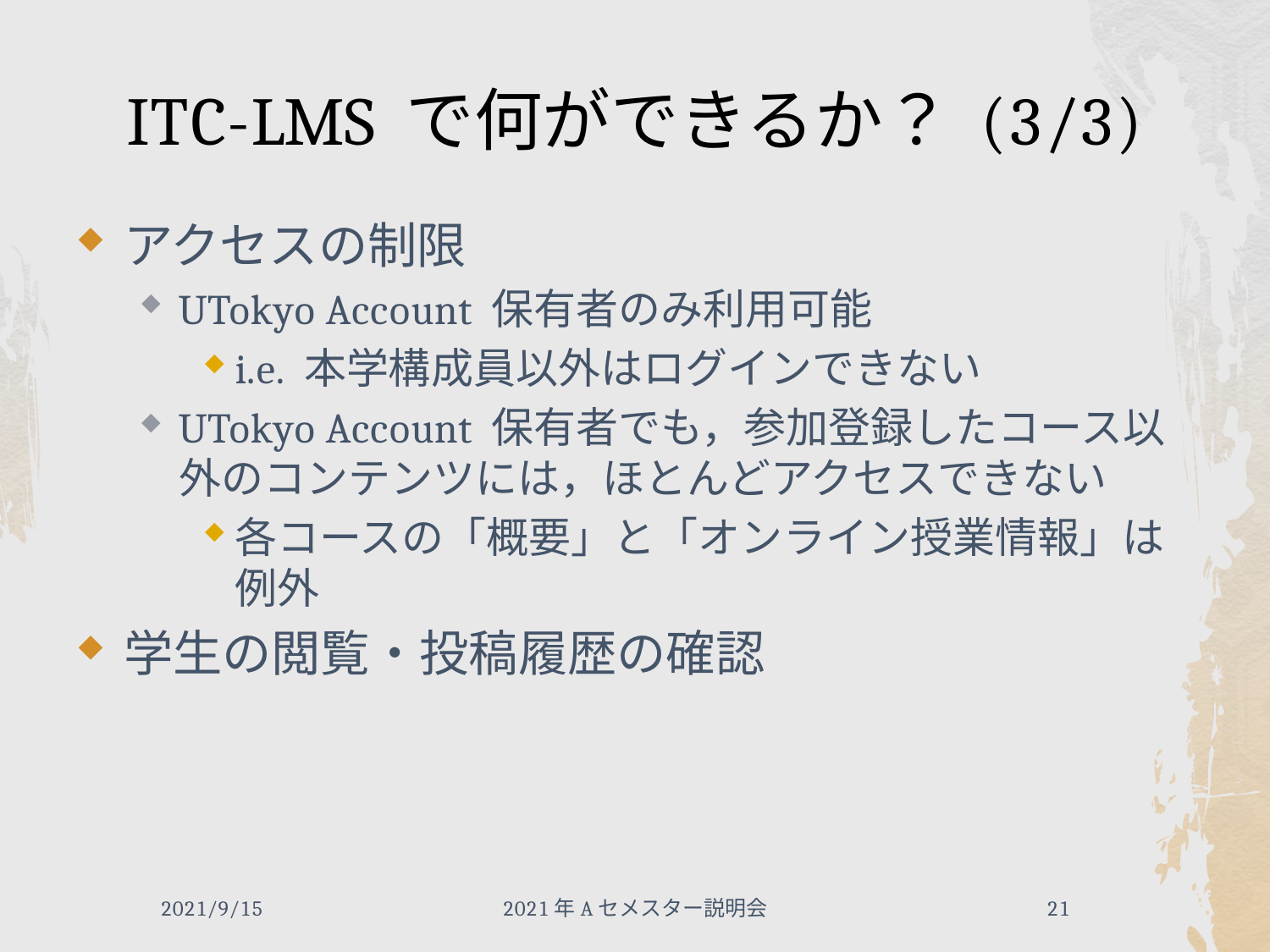

# ITC-LMS で何ができるか？ (3/3)
アクセスの制限
UTokyo Account 保有者のみ利用可能
i.e. 本学構成員以外はログインできない
UTokyo Account 保有者でも，参加登録したコース以外のコンテンツには，ほとんどアクセスできない
各コースの「概要」と「オンライン授業情報」は例外
学生の閲覧・投稿履歴の確認
2021/9/15
2021年Aセメスター説明会
21